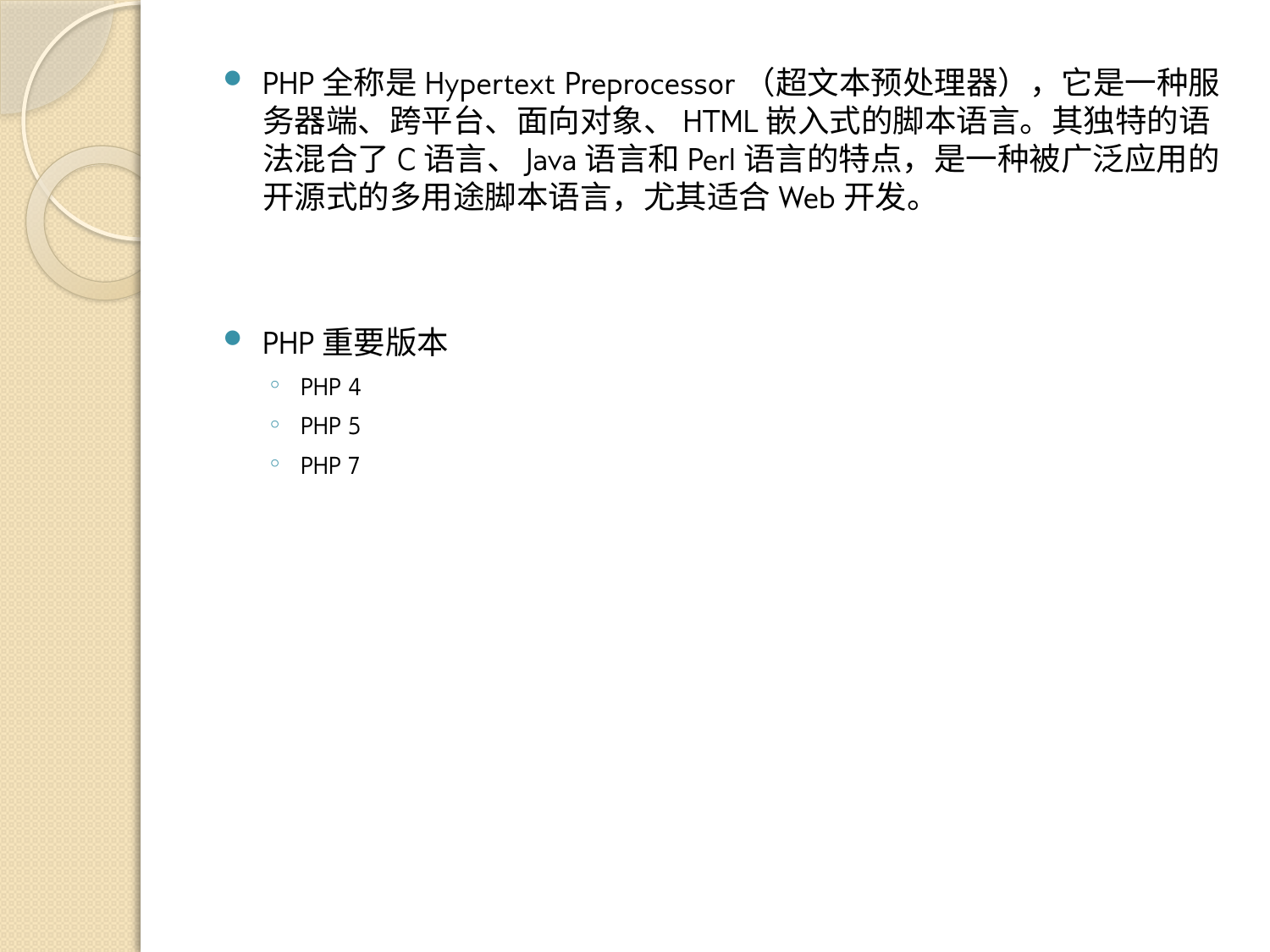

PHP全称是Hypertext Preprocessor（超文本预处理器），它是一种服务器端、跨平台、面向对象、HTML嵌入式的脚本语言。其独特的语法混合了C语言、Java语言和Perl语言的特点，是一种被广泛应用的开源式的多用途脚本语言，尤其适合Web开发。

PHP重要版本
PHP 4
PHP 5
PHP 7